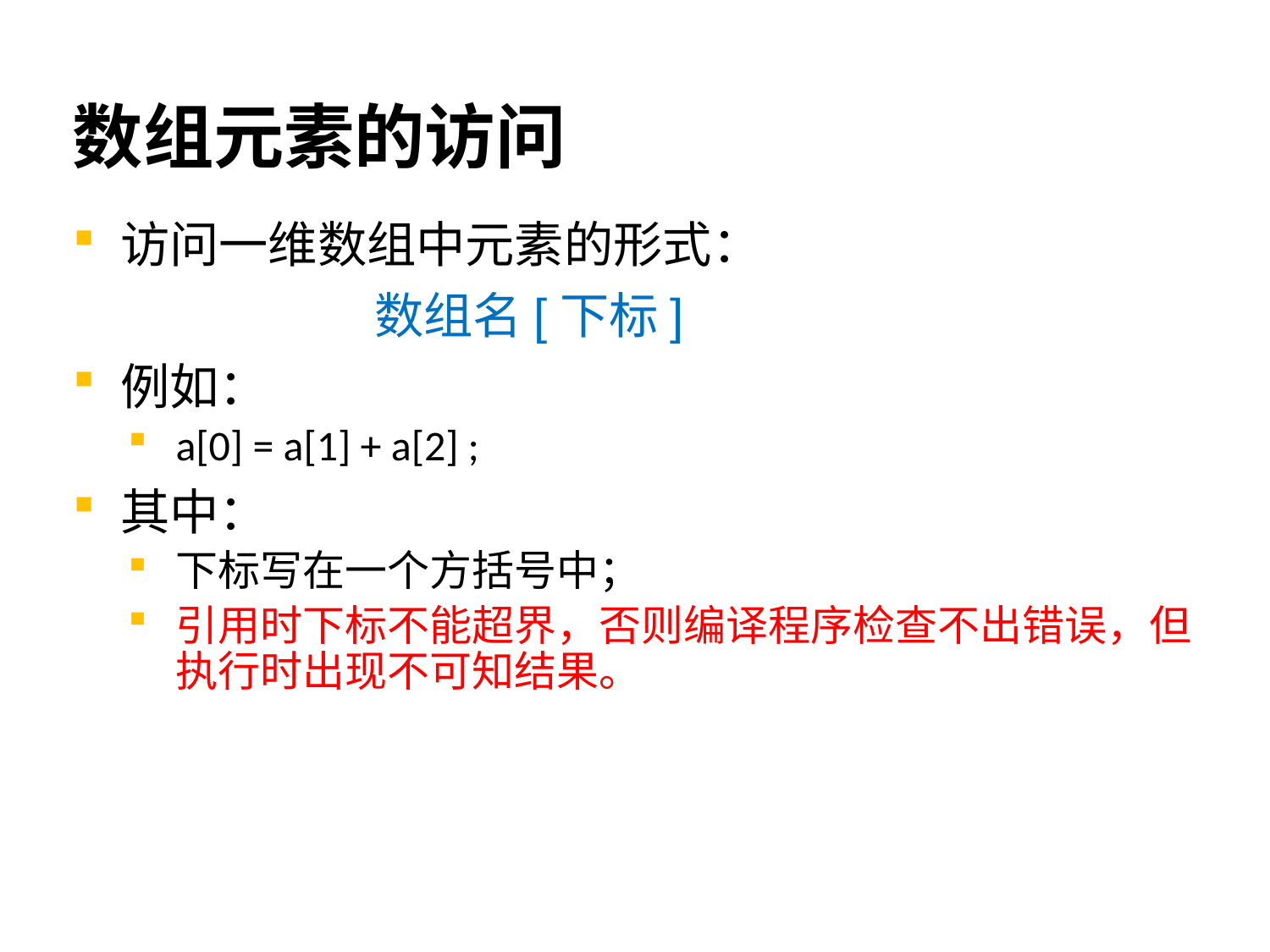

# 数组元素的访问
访问一维数组中元素的形式：
			数组名[下标]
例如：
a[0] = a[1] + a[2] ;
其中：
下标写在一个方括号中；
引用时下标不能超界，否则编译程序检查不出错误，但执行时出现不可知结果。